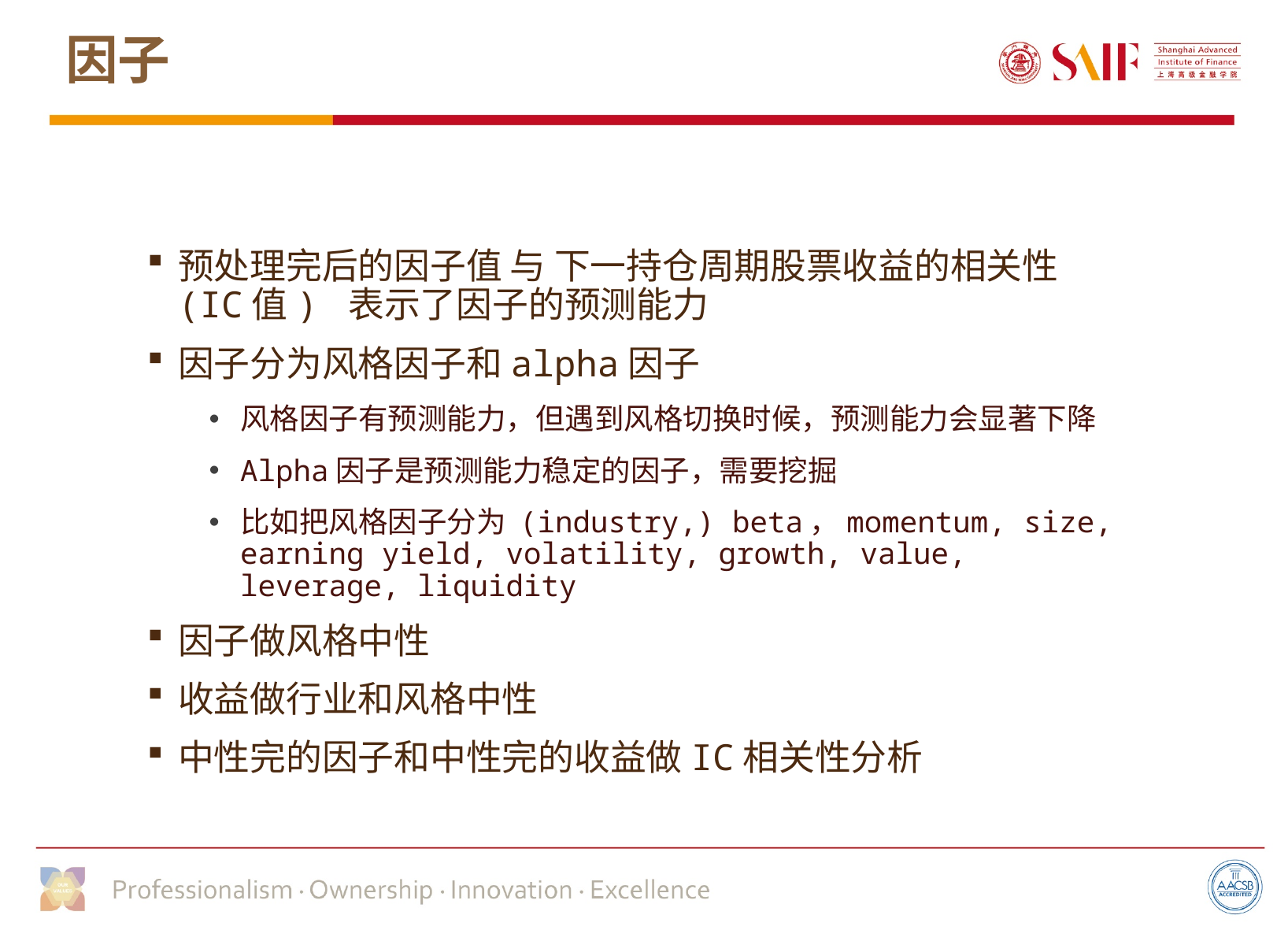

# 因子
预处理完后的因子值 与 下一持仓周期股票收益的相关性 (IC值) 表示了因子的预测能力
因子分为风格因子和alpha因子
风格因子有预测能力，但遇到风格切换时候，预测能力会显著下降
Alpha因子是预测能力稳定的因子，需要挖掘
比如把风格因子分为 (industry,) beta，momentum, size, earning yield, volatility, growth, value, leverage, liquidity
因子做风格中性
收益做行业和风格中性
中性完的因子和中性完的收益做IC相关性分析